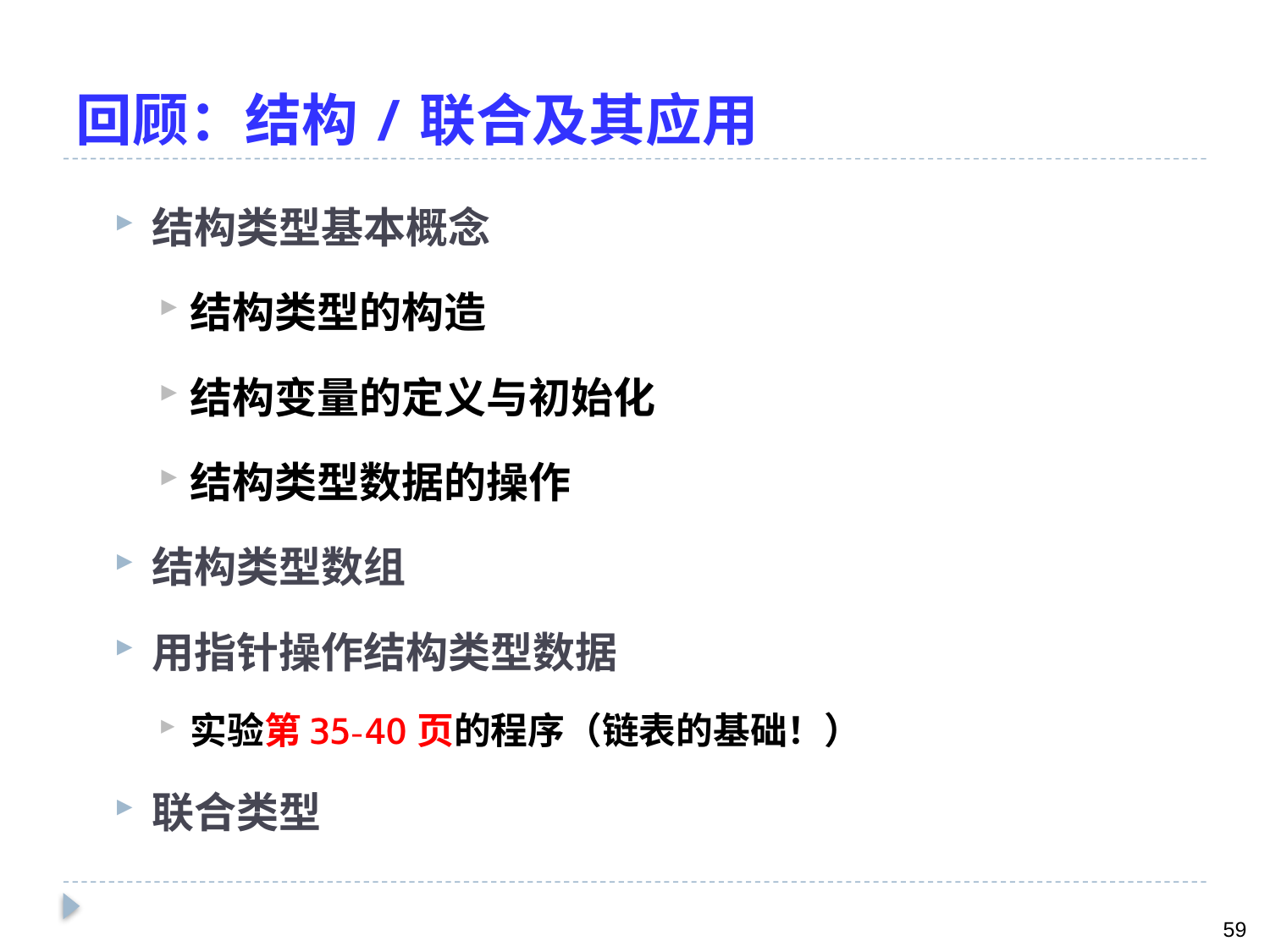

# 回顾：结构/联合及其应用
结构类型基本概念
结构类型的构造
结构变量的定义与初始化
结构类型数据的操作
结构类型数组
用指针操作结构类型数据
实验第35-40页的程序（链表的基础！）
联合类型
59